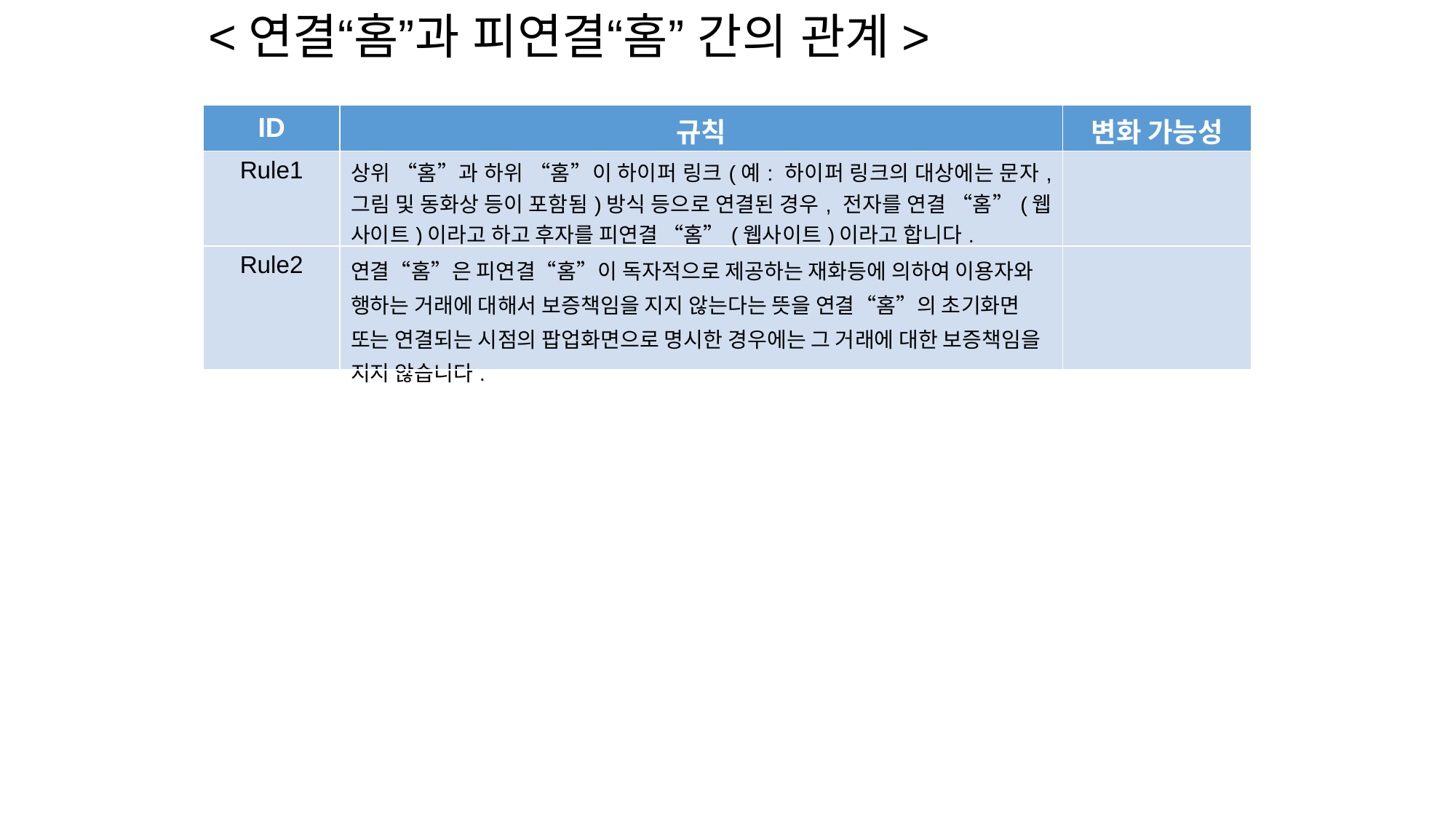

<연결“홈”과 피연결“홈” 간의 관계>
| ID | 규칙 | 변화 가능성 |
| --- | --- | --- |
| Rule1 | 상위 “홈”과 하위 “홈”이 하이퍼 링크(예: 하이퍼 링크의 대상에는 문자, 그림 및 동화상 등이 포함됨)방식 등으로 연결된 경우, 전자를 연결 “홈”(웹 사이트)이라고 하고 후자를 피연결 “홈”(웹사이트)이라고 합니다. |  |
| Rule2 | 연결“홈”은 피연결“홈”이 독자적으로 제공하는 재화등에 의하여 이용자와 행하는 거래에 대해서 보증책임을 지지 않는다는 뜻을 연결“홈”의 초기화면 또는 연결되는 시점의 팝업화면으로 명시한 경우에는 그 거래에 대한 보증책임을 지지 않습니다. |  |